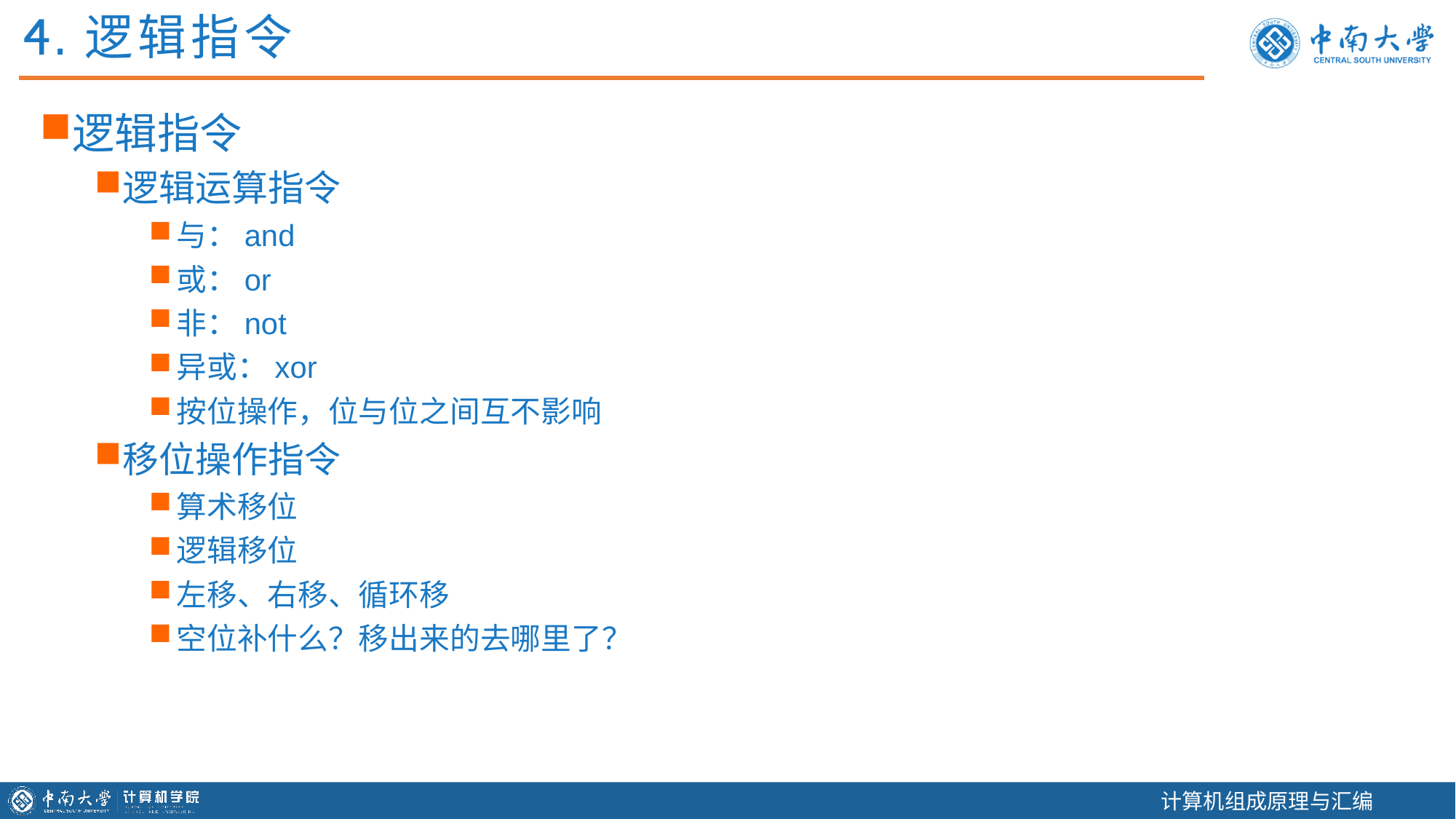

4.逻辑指令
逻辑指令
逻辑运算指令
与：and
或：or
非：not
异或：xor
按位操作，位与位之间互不影响
移位操作指令
算术移位
逻辑移位
左移、右移、循环移
空位补什么？移出来的去哪里了？

34